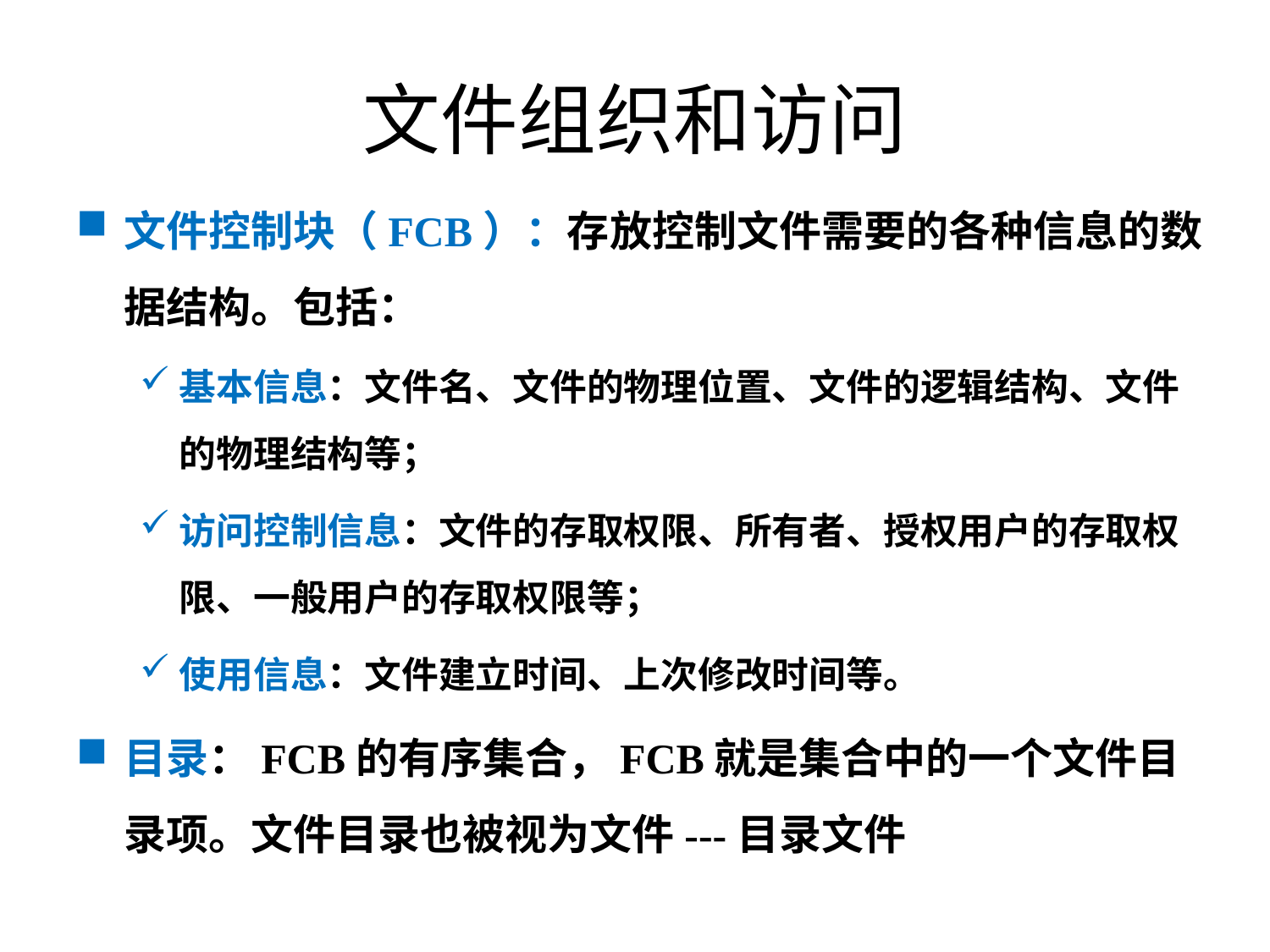

# 文件组织和访问
文件控制块（FCB）：存放控制文件需要的各种信息的数据结构。包括：
基本信息：文件名、文件的物理位置、文件的逻辑结构、文件的物理结构等；
访问控制信息：文件的存取权限、所有者、授权用户的存取权限、一般用户的存取权限等；
使用信息：文件建立时间、上次修改时间等。
目录：FCB的有序集合，FCB就是集合中的一个文件目录项。文件目录也被视为文件---目录文件